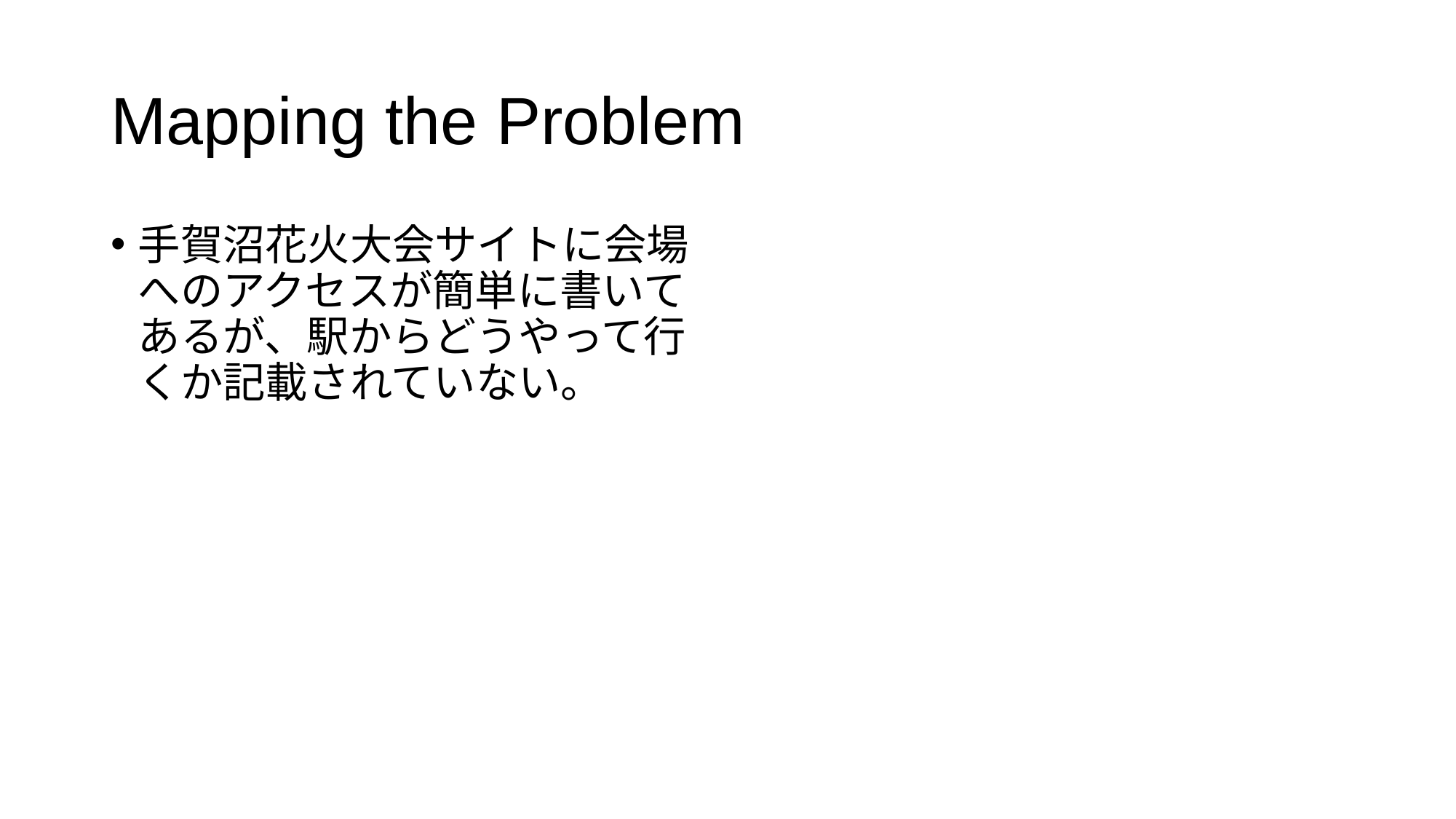

# Mapping the Problem
手賀沼花火大会サイトに会場へのアクセスが簡単に書いてあるが、駅からどうやって行くか記載されていない。